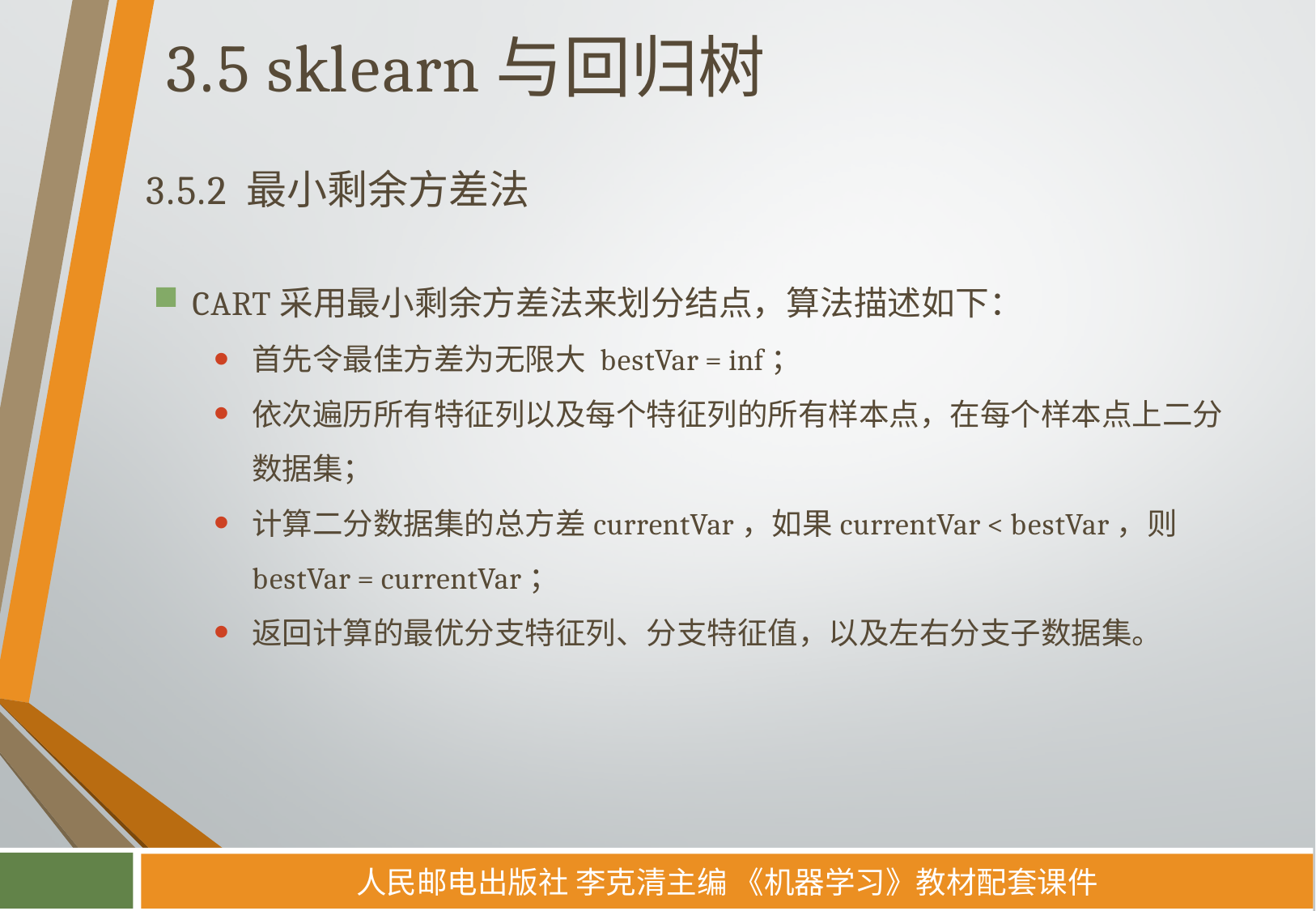

# 3.5 sklearn与回归树
3.5.2 最小剩余方差法
CART采用最小剩余方差法来划分结点，算法描述如下：
首先令最佳方差为无限大 bestVar = inf；
依次遍历所有特征列以及每个特征列的所有样本点，在每个样本点上二分数据集；
计算二分数据集的总方差currentVar，如果currentVar < bestVar，则bestVar = currentVar；
返回计算的最优分支特征列、分支特征值，以及左右分支子数据集。